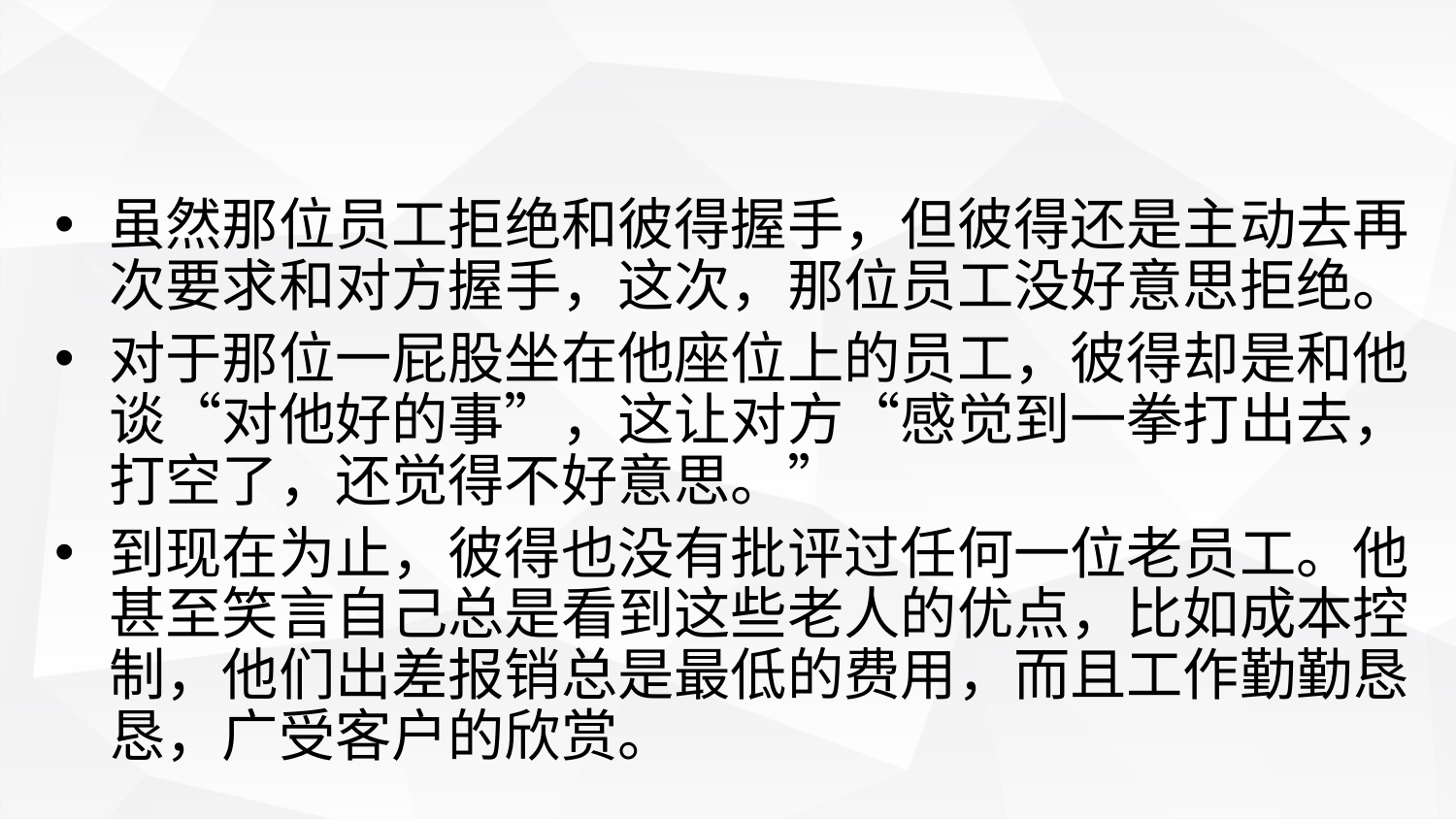

#
虽然那位员工拒绝和彼得握手，但彼得还是主动去再次要求和对方握手，这次，那位员工没好意思拒绝。
对于那位一屁股坐在他座位上的员工，彼得却是和他谈“对他好的事”，这让对方“感觉到一拳打出去，打空了，还觉得不好意思。”
到现在为止，彼得也没有批评过任何一位老员工。他甚至笑言自己总是看到这些老人的优点，比如成本控制，他们出差报销总是最低的费用，而且工作勤勤恳恳，广受客户的欣赏。
21